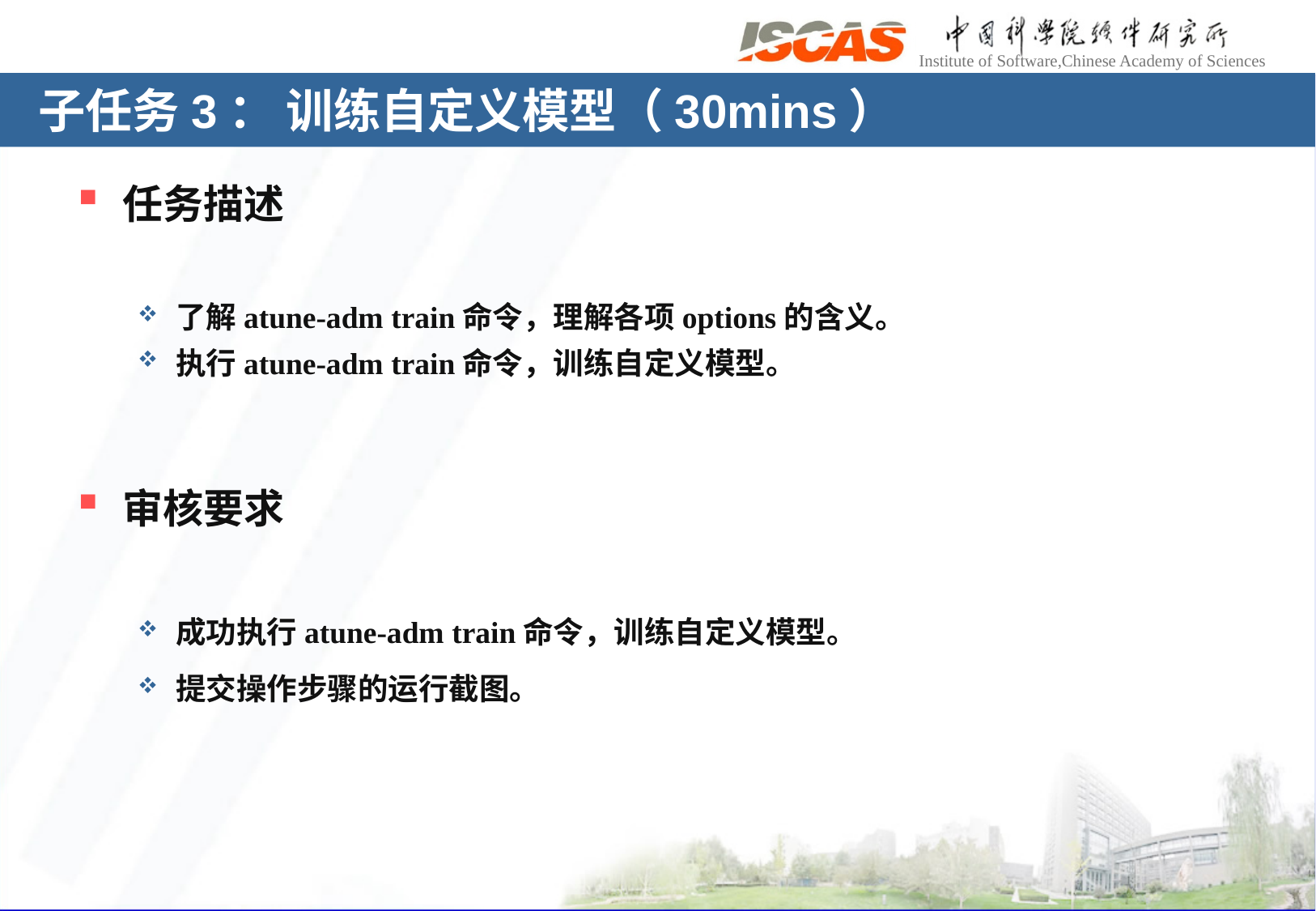

# 子任务3： 训练自定义模型（30mins）
任务描述

了解atune-adm train命令，理解各项options的含义。
执行atune-adm train命令，训练自定义模型。

审核要求

成功执行atune-adm train命令，训练自定义模型。
提交操作步骤的运行截图。